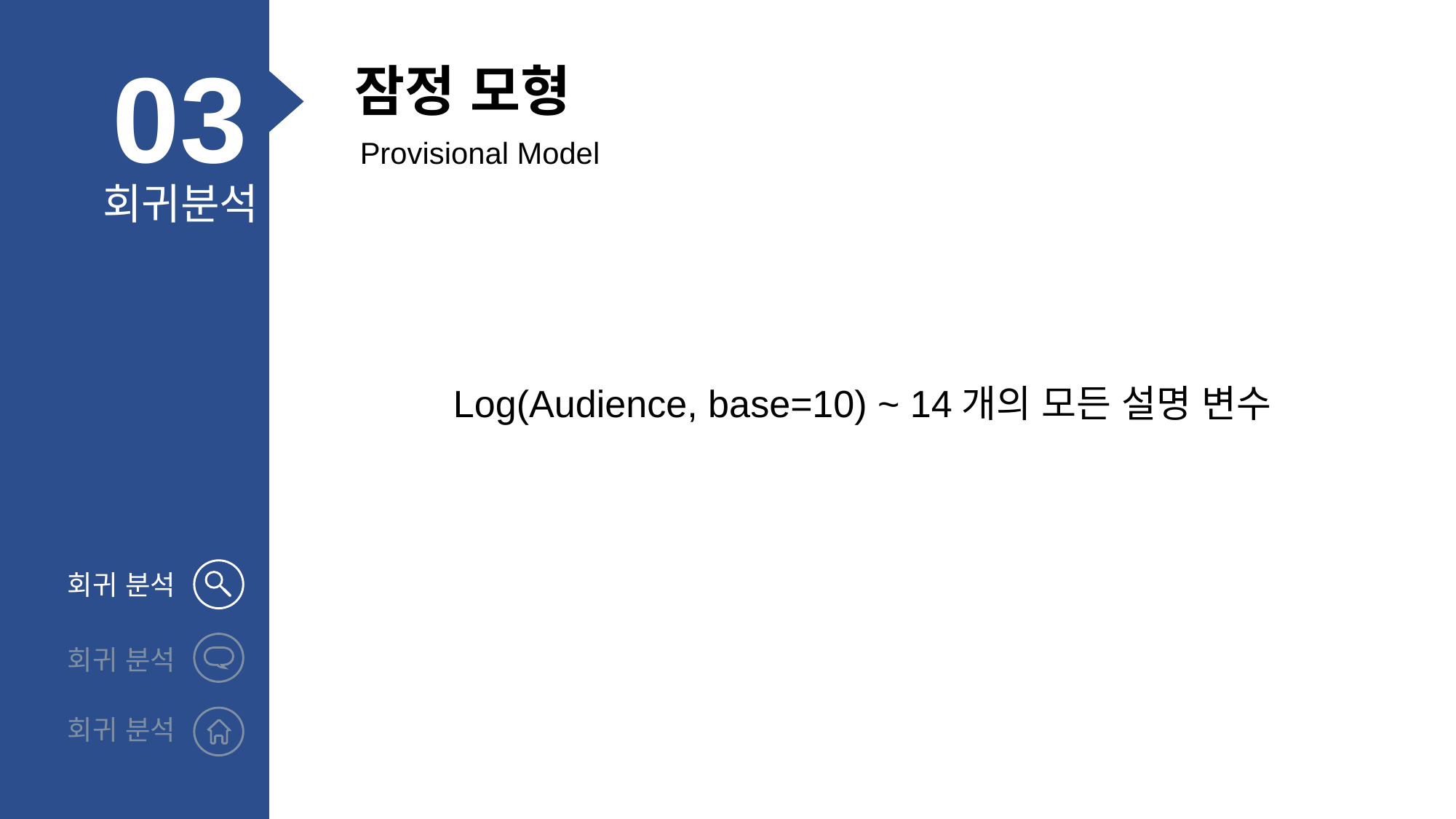

03
잠정 모형

Provisional Model
회귀분석
Log(Audience, base=10) ~ 14개의 모든 설명 변수

회귀 분석

회귀 분석

회귀 분석